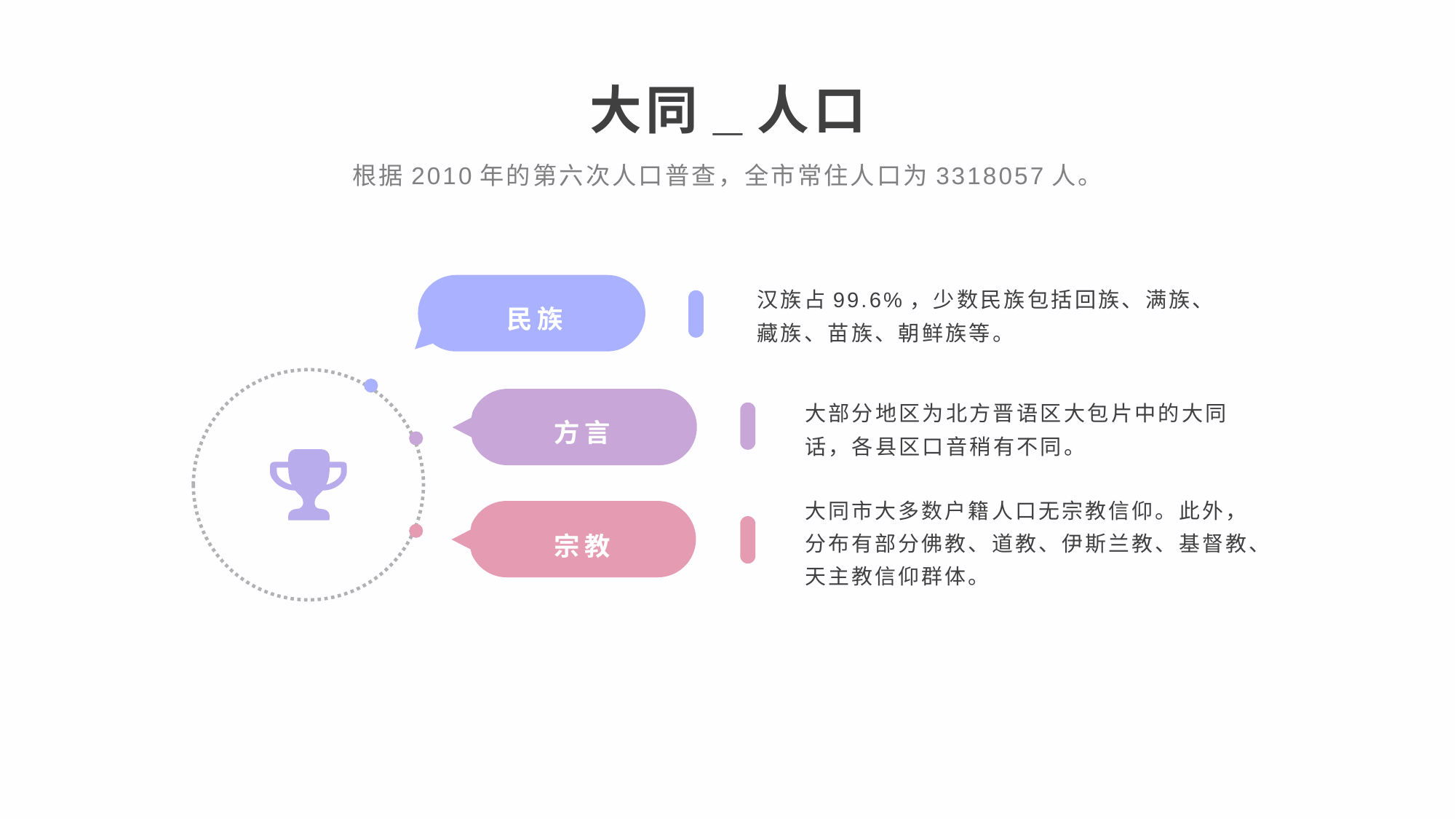

大同_人口
根据2010年的第六次人口普查，全市常住人口为3318057人。
汉族占99.6%，少数民族包括回族、满族、藏族、苗族、朝鲜族等。

民族

大部分地区为北方晋语区大包片中的大同话，各县区口音稍有不同。

方言

大同市大多数户籍人口无宗教信仰。此外，分布有部分佛教、道教、伊斯兰教、基督教、天主教信仰群体。

宗教